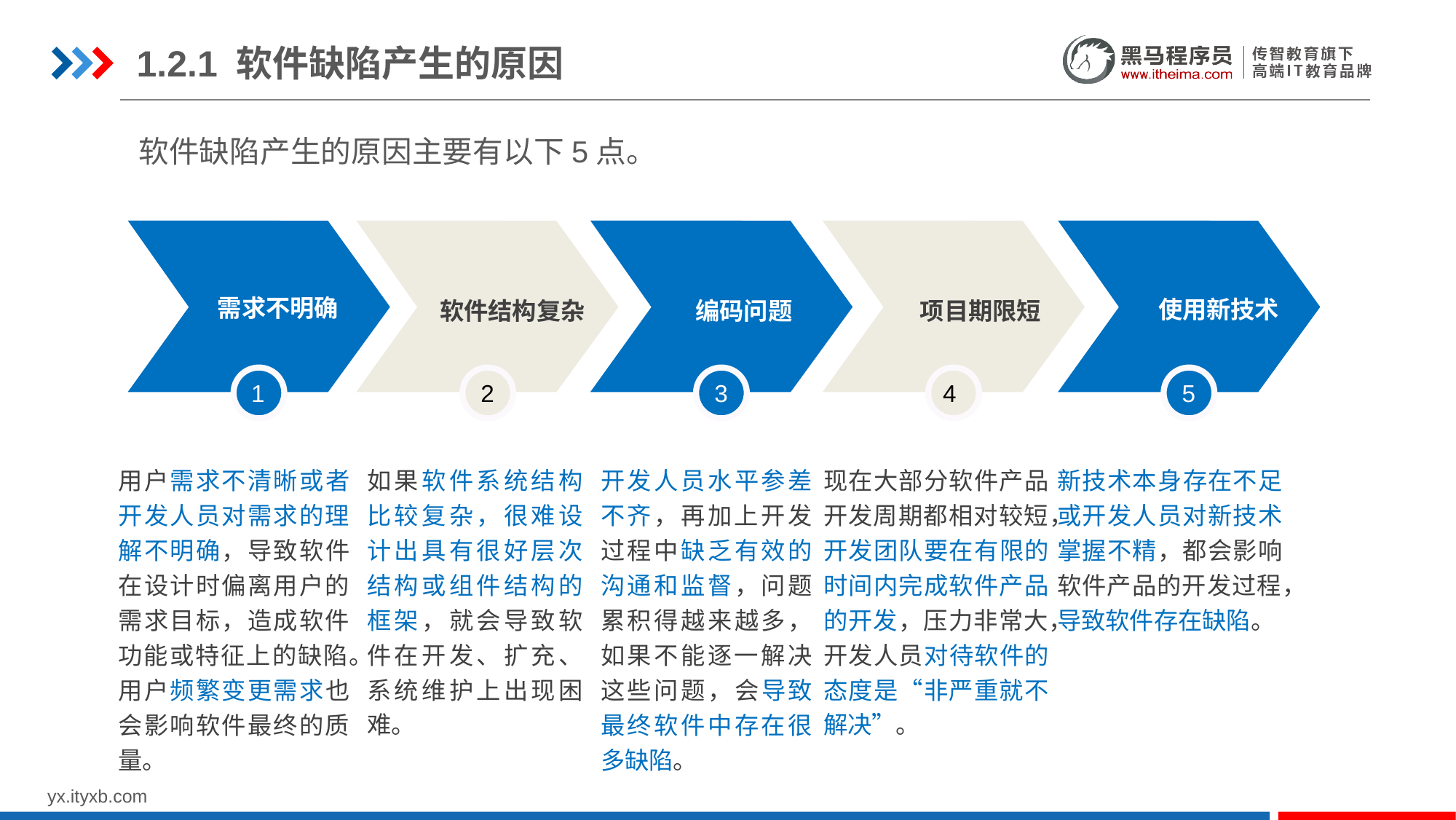

1.2.1 软件缺陷产生的原因
软件缺陷产生的原因主要有以下5点。

需求不明确

软件结构复杂

编码问题

项目期限短

使用新技术

1

2

3

4

5
用户需求不清晰或者开发人员对需求的理解不明确，导致软件在设计时偏离用户的需求目标，造成软件功能或特征上的缺陷。用户频繁变更需求也会影响软件最终的质量。
如果软件系统结构比较复杂，很难设计出具有很好层次结构或组件结构的框架，就会导致软件在开发、扩充、系统维护上出现困难。
开发人员水平参差不齐，再加上开发过程中缺乏有效的沟通和监督，问题累积得越来越多，如果不能逐一解决这些问题，会导致最终软件中存在很多缺陷。
现在大部分软件产品开发周期都相对较短，开发团队要在有限的时间内完成软件产品的开发，压力非常大，开发人员对待软件的态度是“非严重就不解决”。
新技术本身存在不足或开发人员对新技术掌握不精，都会影响软件产品的开发过程，导致软件存在缺陷。